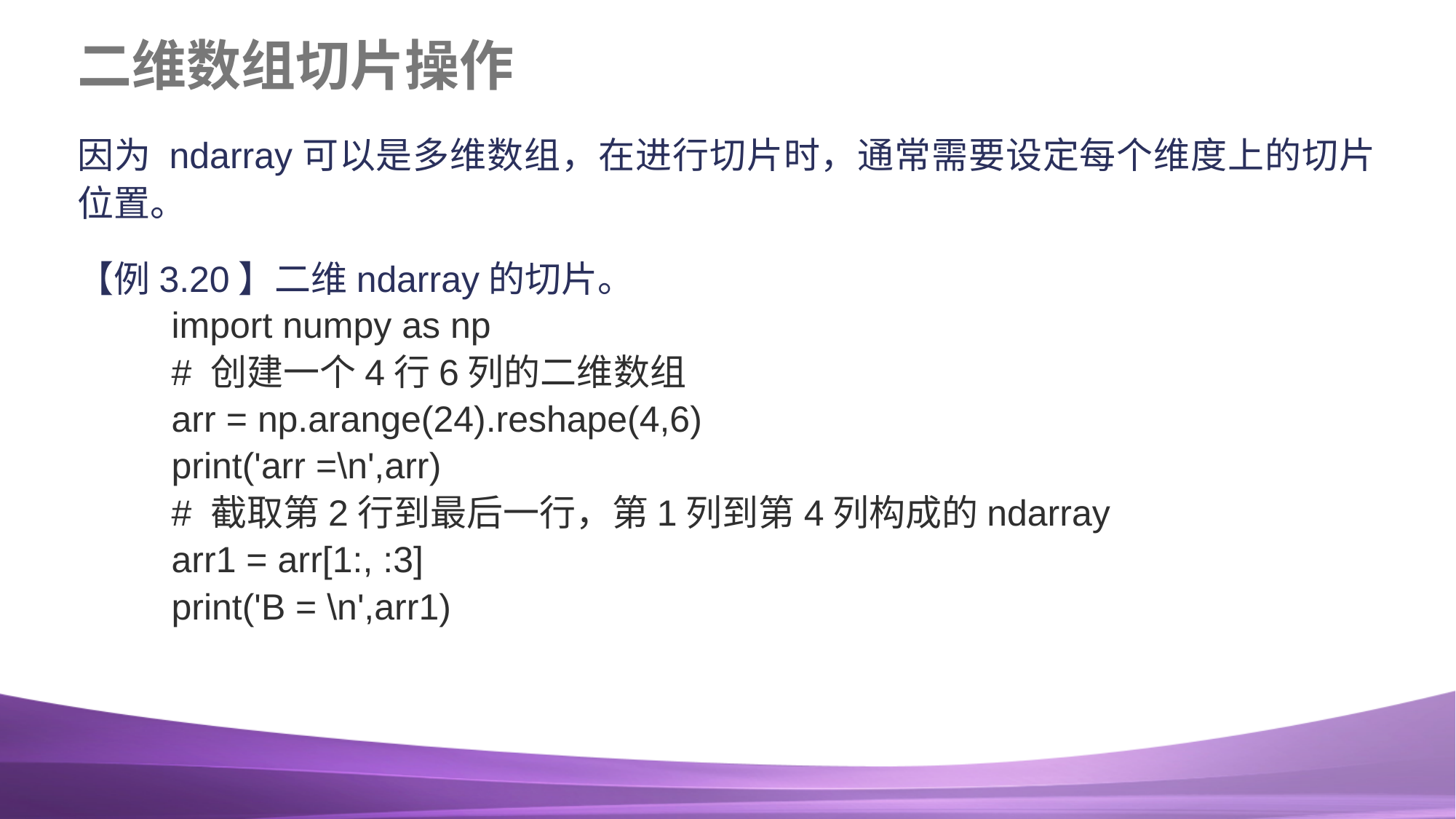

# 二维数组切片操作
因为 ndarray可以是多维数组，在进行切片时，通常需要设定每个维度上的切片位置。
【例3.20】二维ndarray的切片。
import numpy as np
# 创建一个4行6列的二维数组
arr = np.arange(24).reshape(4,6)
print('arr =\n',arr)
# 截取第2行到最后一行，第1列到第4列构成的ndarray
arr1 = arr[1:, :3]
print('B = \n',arr1)